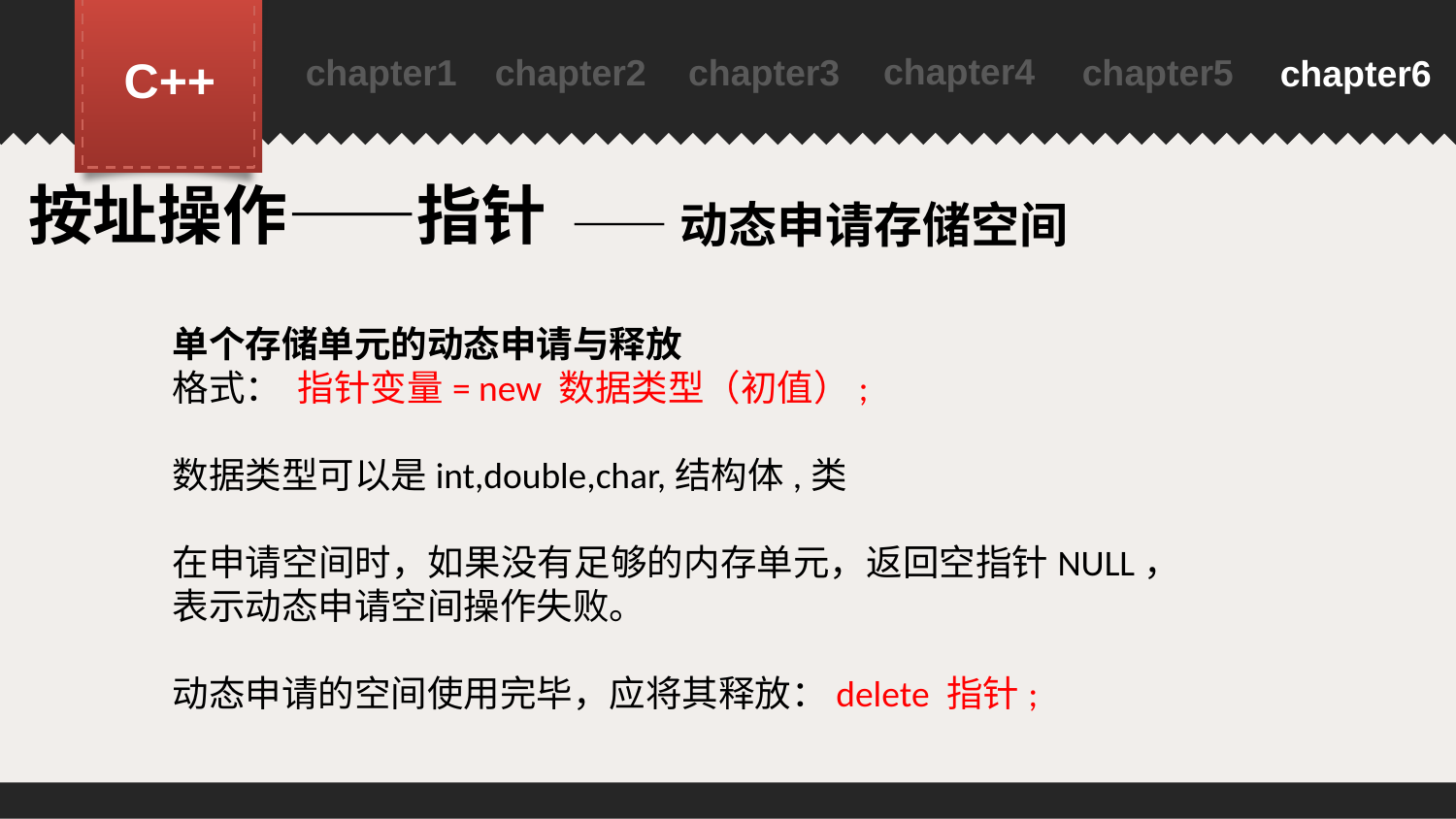

chapter4
C++
chapter1
chapter2
chapter3
chapter5
chapter6
PPT模板下载：www.1ppt.com/moban/     行业PPT模板：www.1ppt.com/hangye/
节日PPT模板：www.1ppt.com/jieri/           PPT素材下载：www.1ppt.com/sucai/
PPT背景图片：www.1ppt.com/beijing/      PPT图表下载：www.1ppt.com/tubiao/
优秀PPT下载：www.1ppt.com/xiazai/        PPT教程： www.1ppt.com/powerpoint/
Word教程： www.1ppt.com/word/              Excel教程：www.1ppt.com/excel/
资料下载：www.1ppt.com/ziliao/                PPT课件下载：www.1ppt.com/kejian/
范文下载：www.1ppt.com/fanwen/             试卷下载：www.1ppt.com/shiti/
教案下载：www.1ppt.com/jiaoan/

按址操作——指针
——动态申请存储空间
单个存储单元的动态申请与释放
格式：  指针变量= new 数据类型（初值）;

数据类型可以是int,double,char,结构体,类

在申请空间时，如果没有足够的内存单元，返回空指针NULL，表示动态申请空间操作失败。

动态申请的空间使用完毕，应将其释放：delete 指针;